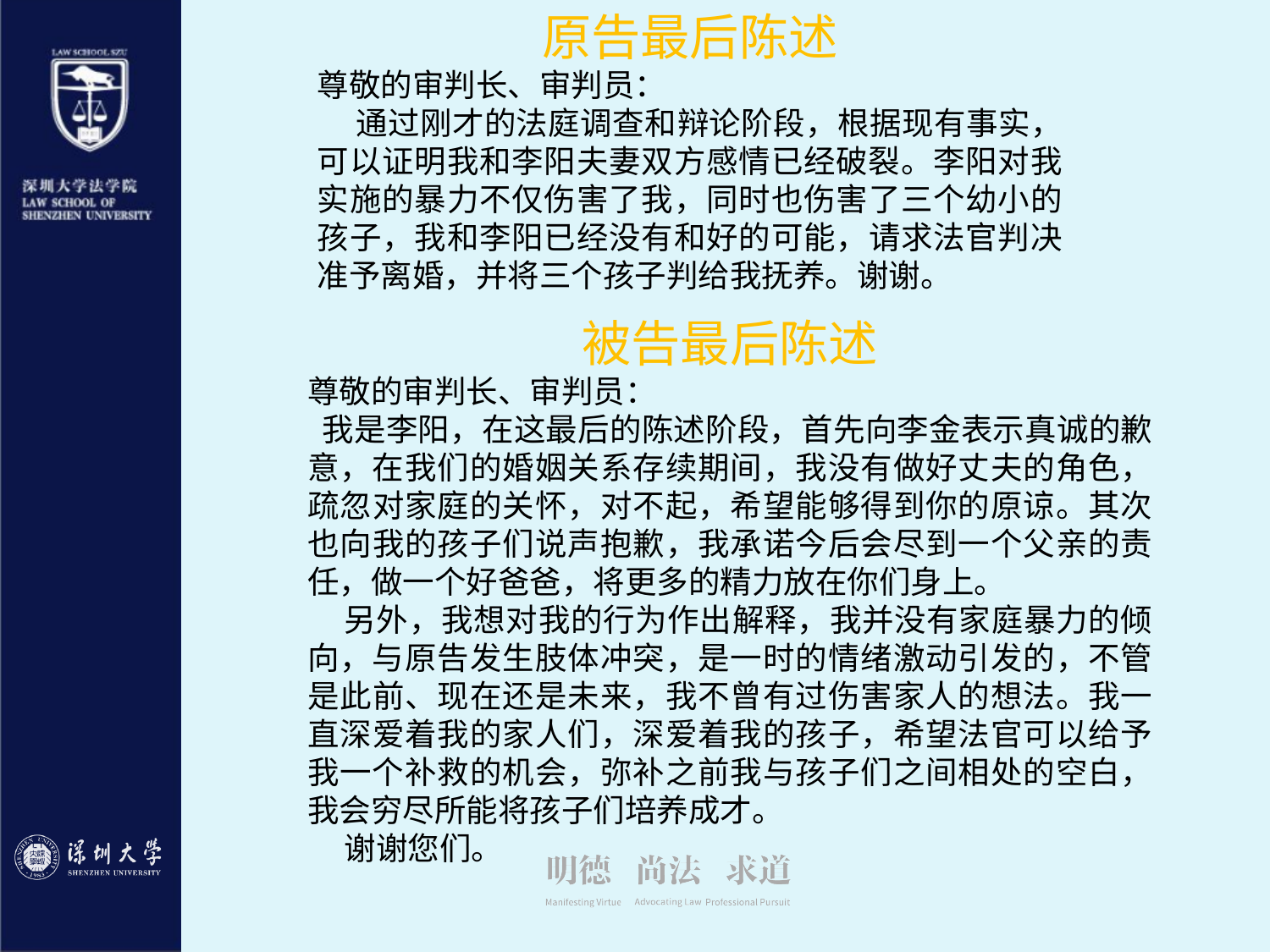

原告最后陈述
尊敬的审判长、审判员：
    通过刚才的法庭调查和辩论阶段，根据现有事实，可以证明我和李阳夫妻双方感情已经破裂。李阳对我实施的暴力不仅伤害了我，同时也伤害了三个幼小的孩子，我和李阳已经没有和好的可能，请求法官判决准予离婚，并将三个孩子判给我抚养。谢谢。

被告最后陈述
尊敬的审判长、审判员：
 我是李阳，在这最后的陈述阶段，首先向李金表示真诚的歉意，在我们的婚姻关系存续期间，我没有做好丈夫的角色，疏忽对家庭的关怀，对不起，希望能够得到你的原谅。其次也向我的孩子们说声抱歉，我承诺今后会尽到一个父亲的责任，做一个好爸爸，将更多的精力放在你们身上。
另外，我想对我的行为作出解释，我并没有家庭暴力的倾向，与原告发生肢体冲突，是一时的情绪激动引发的，不管是此前、现在还是未来，我不曾有过伤害家人的想法。我一直深爱着我的家人们，深爱着我的孩子，希望法官可以给予我一个补救的机会，弥补之前我与孩子们之间相处的空白，我会穷尽所能将孩子们培养成才。
谢谢您们。